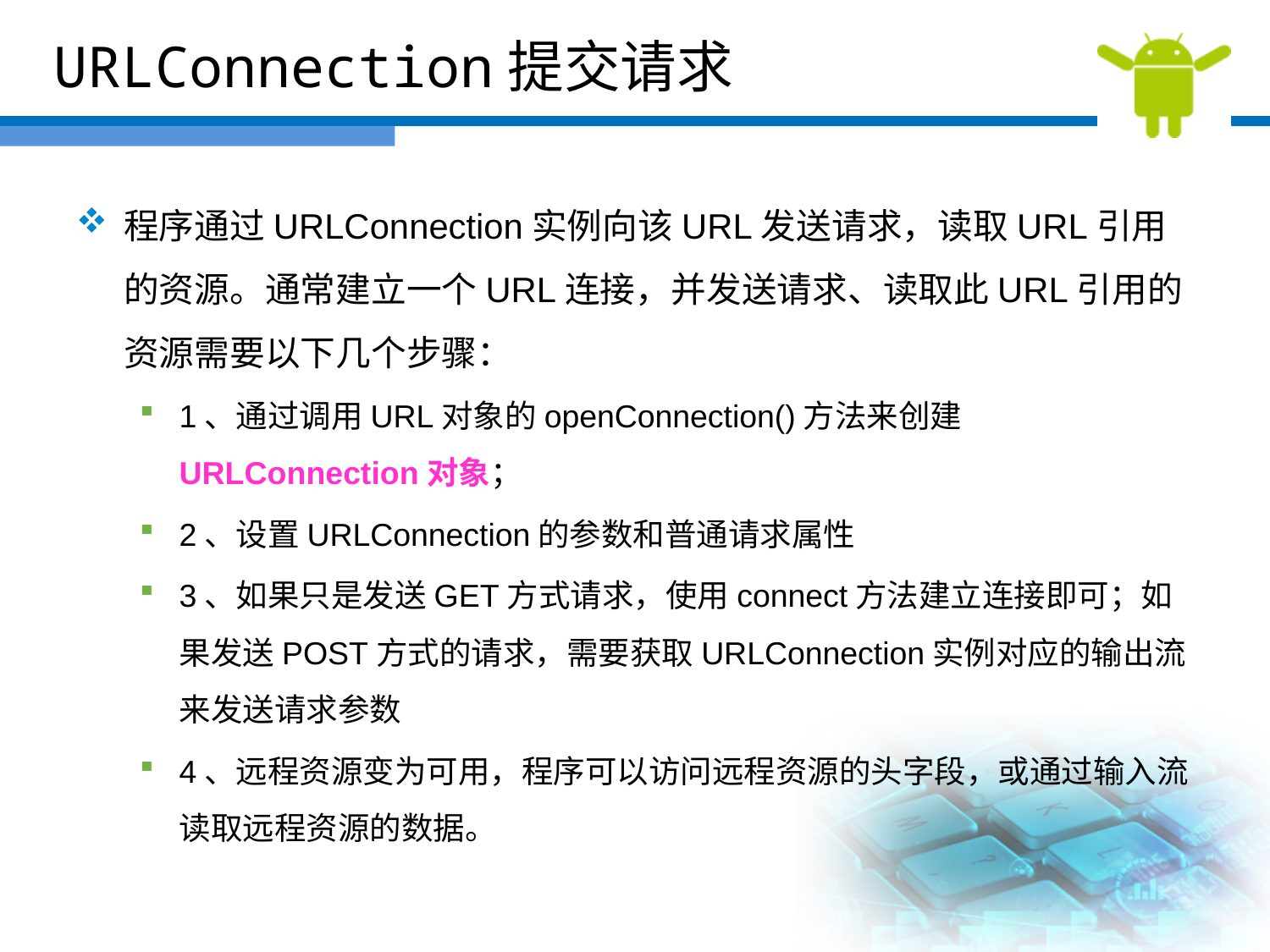

URLConnection提交请求
程序通过URLConnection实例向该URL发送请求，读取URL引用的资源。通常建立一个URL连接，并发送请求、读取此URL引用的资源需要以下几个步骤：
1、通过调用URL对象的openConnection()方法来创建URLConnection对象；
2、设置URLConnection的参数和普通请求属性
3、如果只是发送GET方式请求，使用connect方法建立连接即可；如果发送POST方式的请求，需要获取URLConnection实例对应的输出流来发送请求参数
4、远程资源变为可用，程序可以访问远程资源的头字段，或通过输入流读取远程资源的数据。